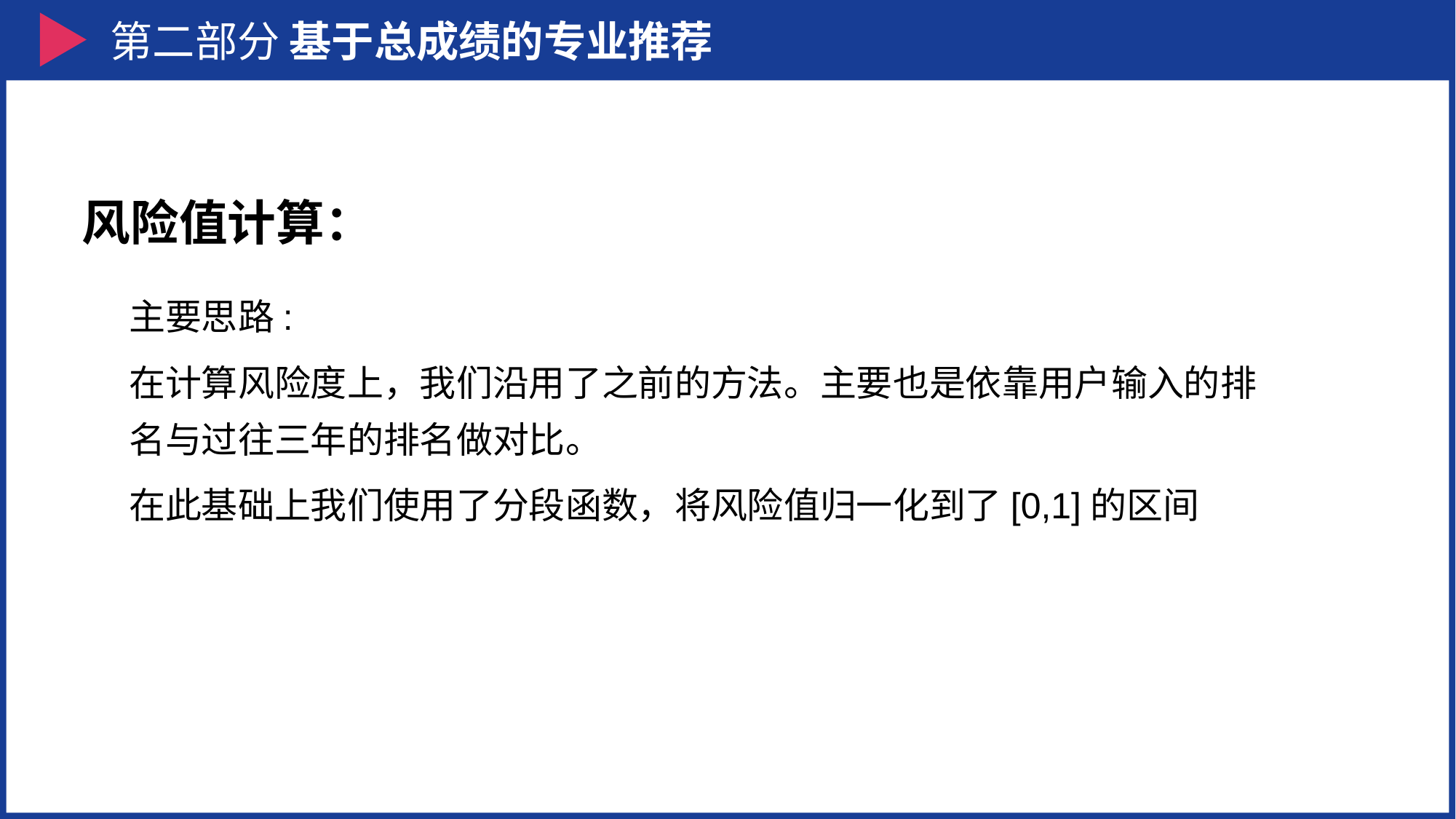

第二部分 基于总成绩的专业推荐
风险值计算：
主要思路:
在计算风险度上，我们沿用了之前的方法。主要也是依靠用户输入的排名与过往三年的排名做对比。
在此基础上我们使用了分段函数，将风险值归一化到了[0,1]的区间